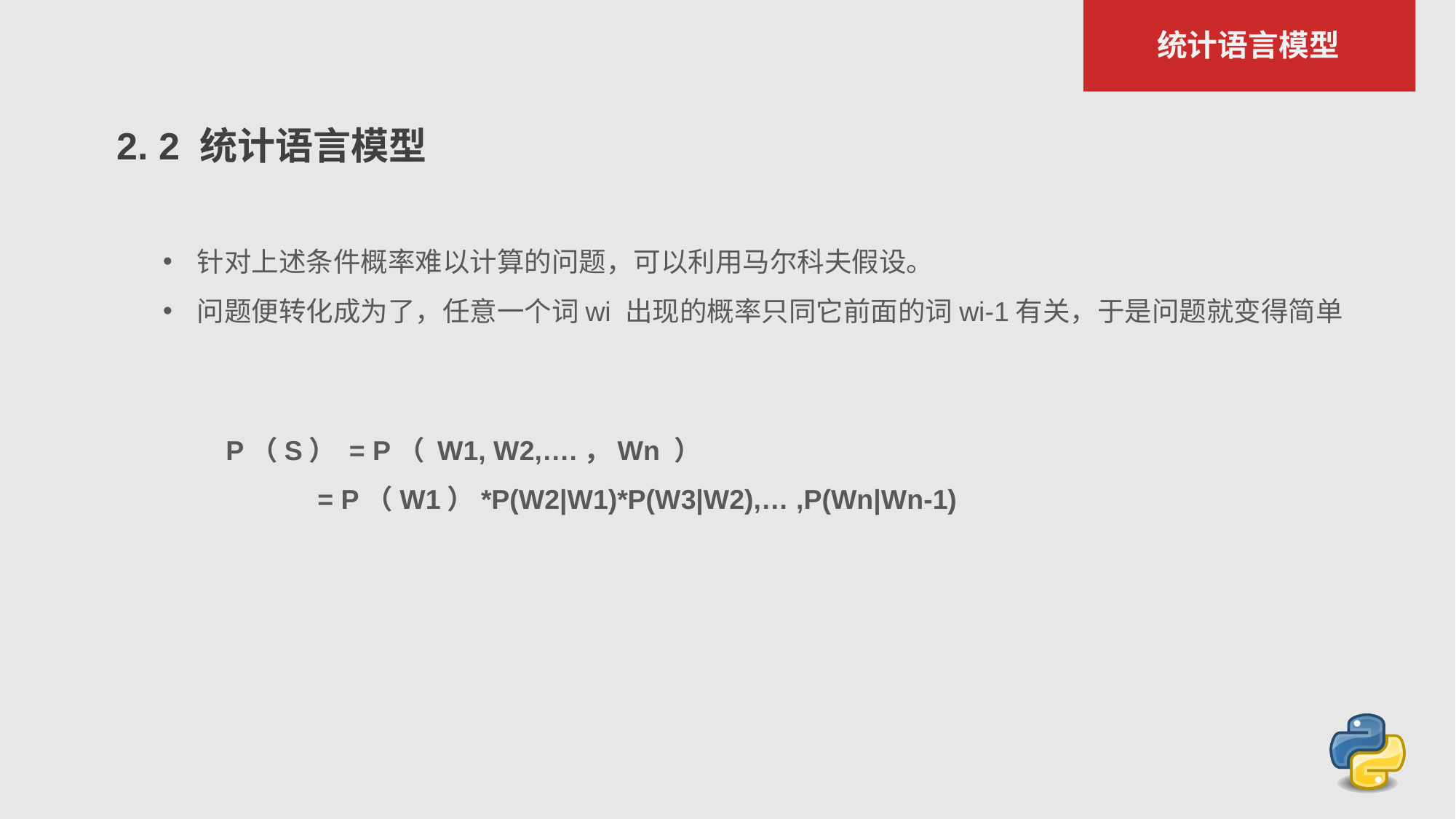

统计语言模型
2. 2 统计语言模型
针对上述条件概率难以计算的问题，可以利用马尔科夫假设。
问题便转化成为了，任意一个词wi 出现的概率只同它前面的词wi-1有关，于是问题就变得简单
P（S） = P（ W1, W2,….，Wn ）
            = P（W1）*P(W2|W1)*P(W3|W2),… ,P(Wn|Wn-1)